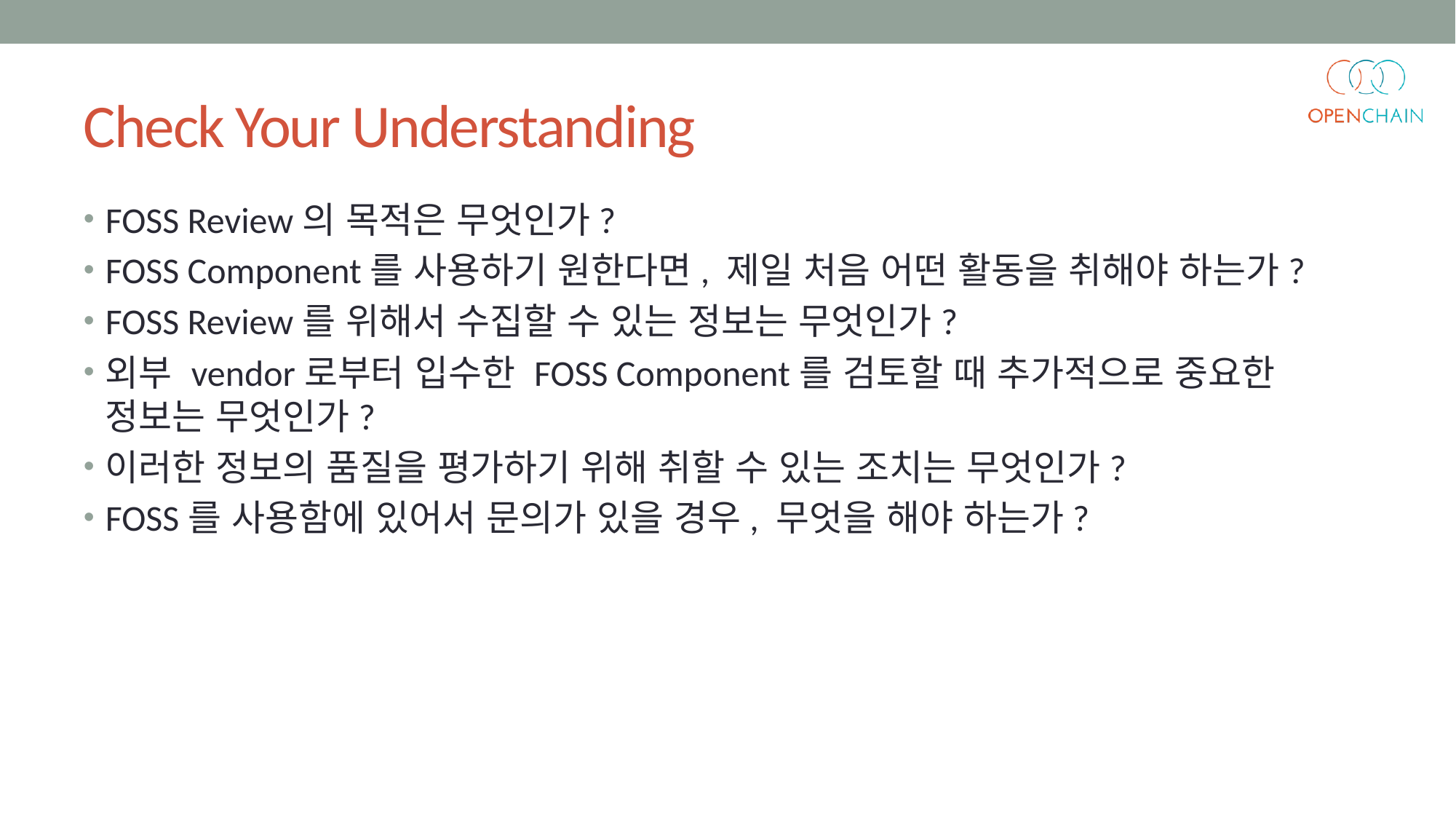

# Check Your Understanding
FOSS Review의 목적은 무엇인가?
FOSS Component를 사용하기 원한다면, 제일 처음 어떤 활동을 취해야 하는가?
FOSS Review를 위해서 수집할 수 있는 정보는 무엇인가?
외부 vendor로부터 입수한 FOSS Component를 검토할 때 추가적으로 중요한 정보는 무엇인가?
이러한 정보의 품질을 평가하기 위해 취할 수 있는 조치는 무엇인가?
FOSS를 사용함에 있어서 문의가 있을 경우, 무엇을 해야 하는가?